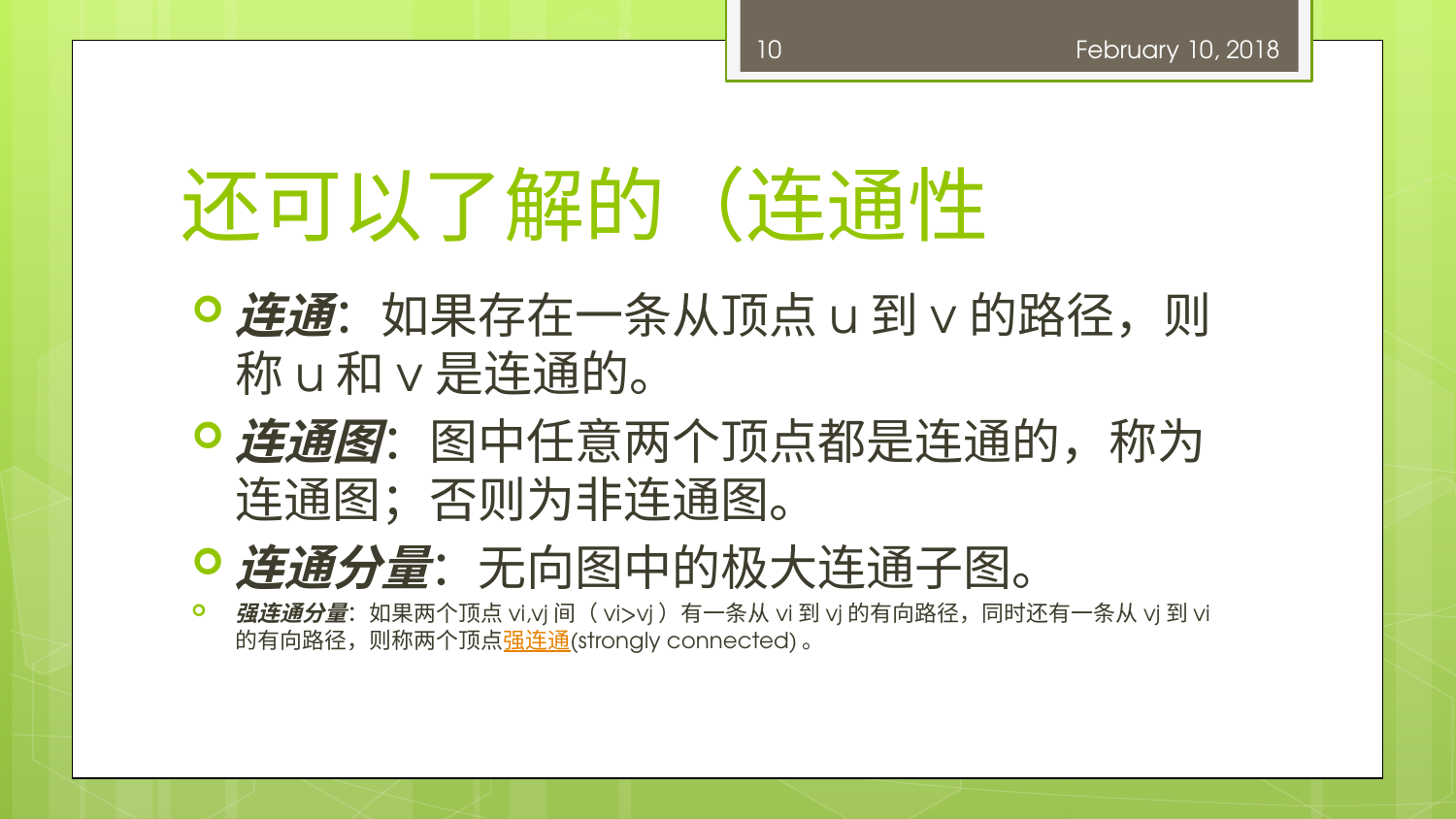

10
February 10, 2018
# 还可以了解的（连通性
连通：如果存在一条从顶点u到v的路径，则称u和v是连通的。
连通图：图中任意两个顶点都是连通的，称为连通图；否则为非连通图。
连通分量：无向图中的极大连通子图。
强连通分量：如果两个顶点vi,vj间（vi>vj）有一条从vi到vj的有向路径，同时还有一条从vj到vi的有向路径，则称两个顶点强连通(strongly connected)。